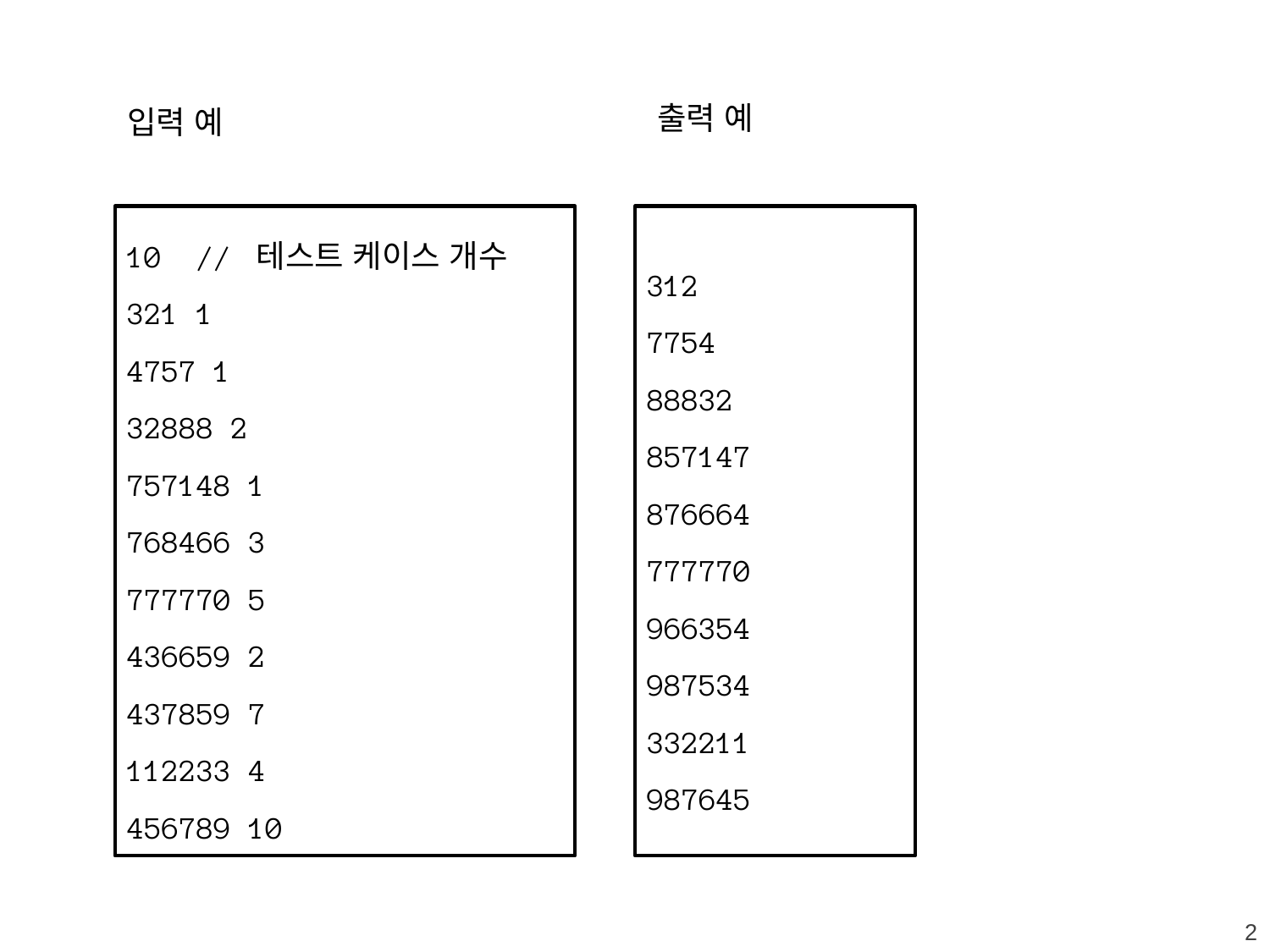

출력 예
입력 예
10  // 테스트 케이스 개수
321 1
4757 1
32888 2
757148 1
768466 3
777770 5
436659 2
437859 7
112233 4
456789 10
312
7754
88832
857147
876664
777770
966354
987534
332211
987645
2